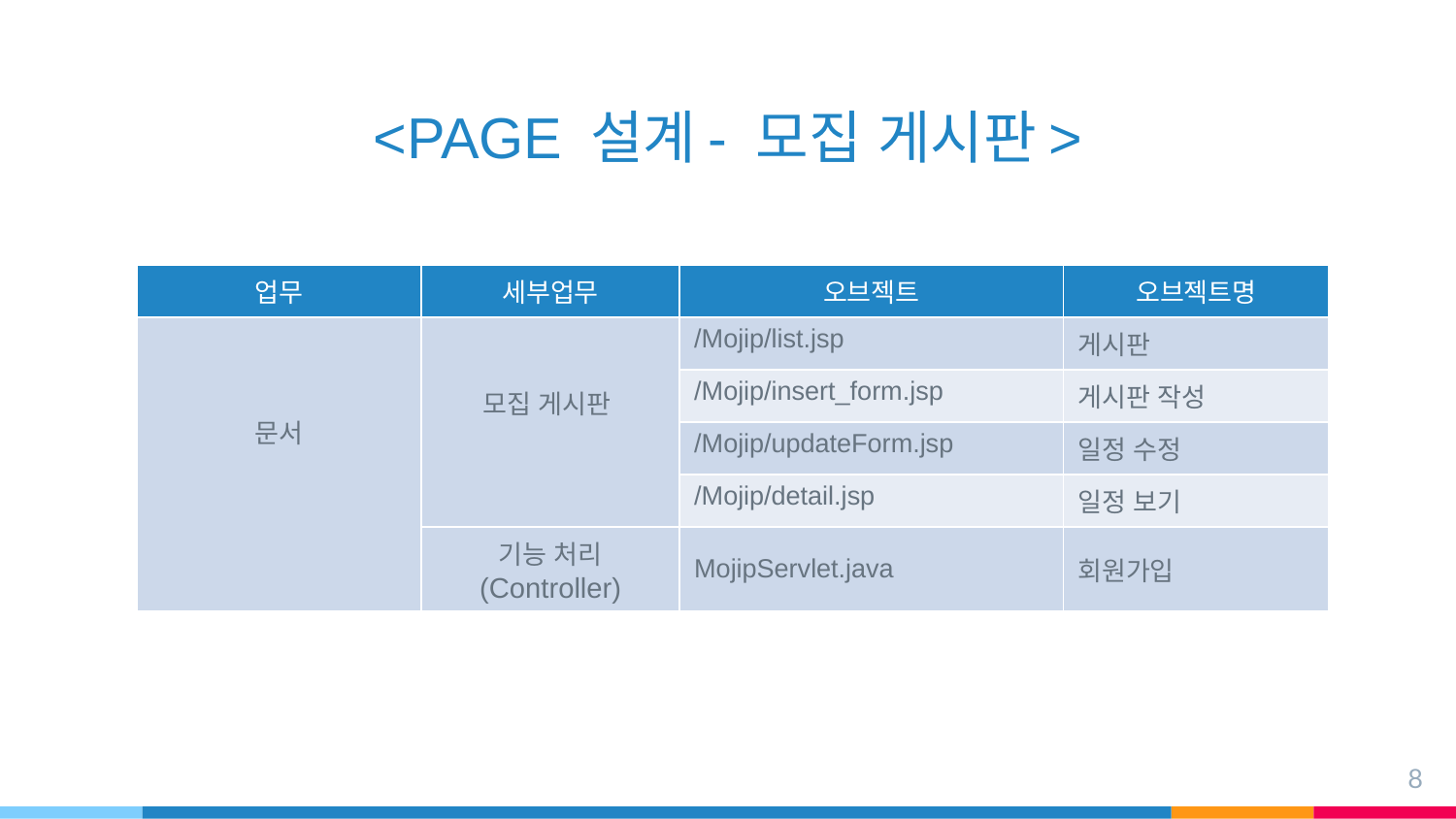

# <PAGE 설계- 모집 게시판>
| 업무 | 세부업무 | 오브젝트 | 오브젝트명 |
| --- | --- | --- | --- |
| 문서 | 모집 게시판 | /Mojip/list.jsp | 게시판 |
|  |  | /Mojip/insert\_form.jsp | 게시판 작성 |
|  |  | /Mojip/updateForm.jsp | 일정 수정 |
|  |  | /Mojip/detail.jsp | 일정 보기 |
|  | 기능 처리 (Controller) | MojipServlet.java | 회원가입 |
8